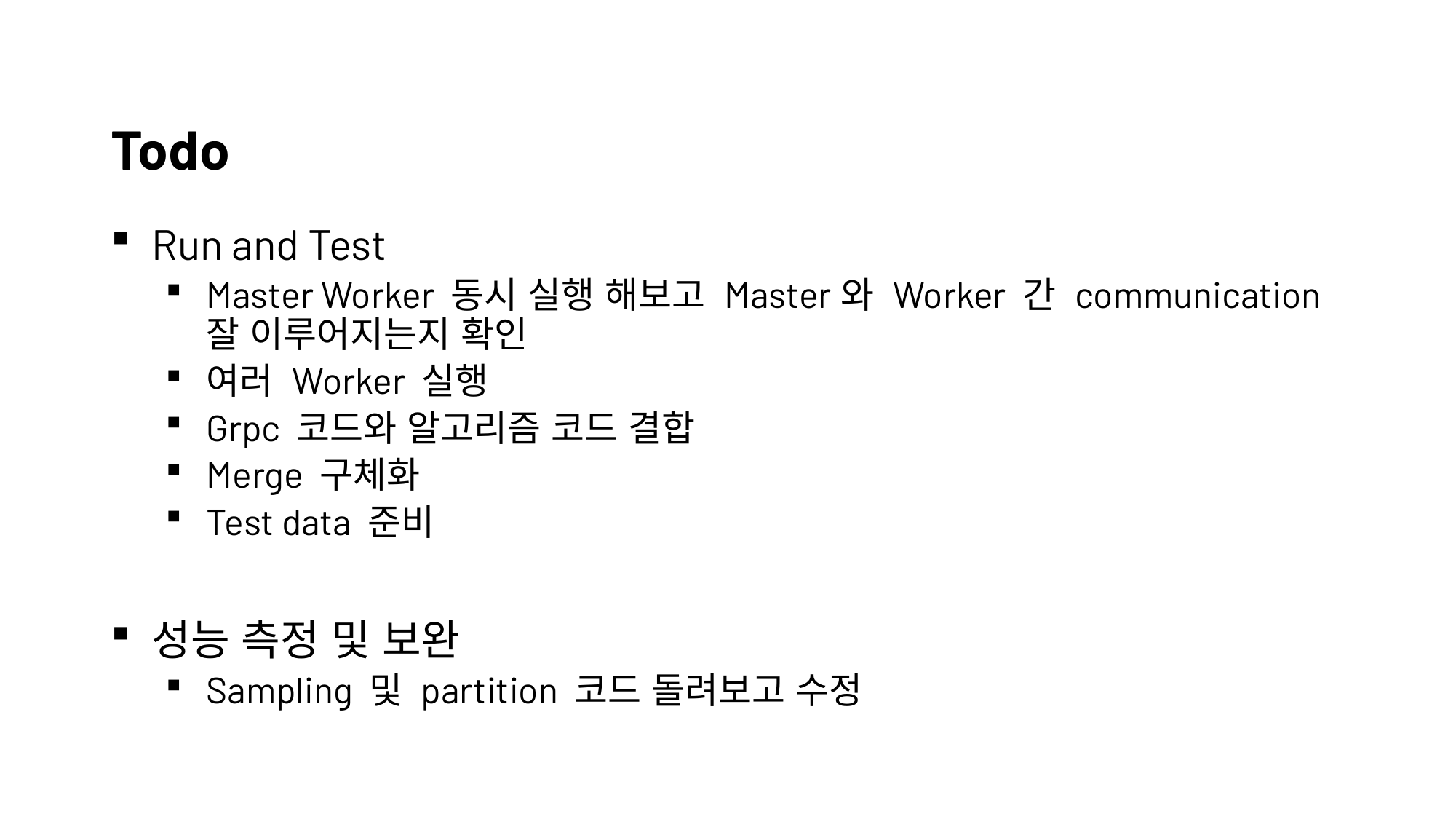

# Todo
Run and Test
Master Worker 동시 실행 해보고 Master와 Worker 간 communication 잘 이루어지는지 확인
여러 Worker 실행
Grpc 코드와 알고리즘 코드 결합
Merge 구체화
Test data 준비

성능 측정 및 보완
Sampling 및 partition 코드 돌려보고 수정